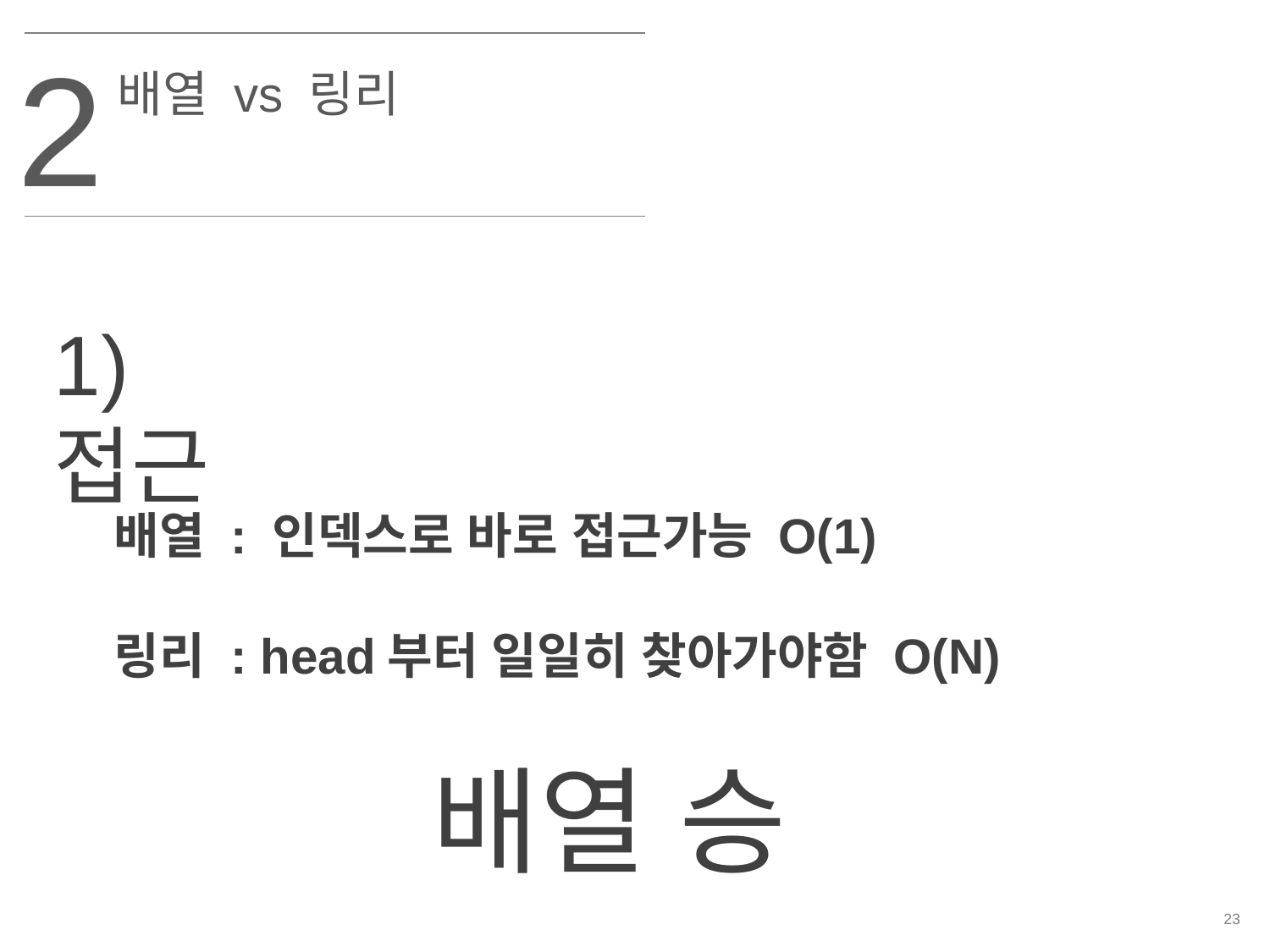

2
배열 vs 링리
1) 접근
배열 : 인덱스로 바로 접근가능 O(1)
링리 : head부터 일일히 찾아가야함 O(N)
배열 승